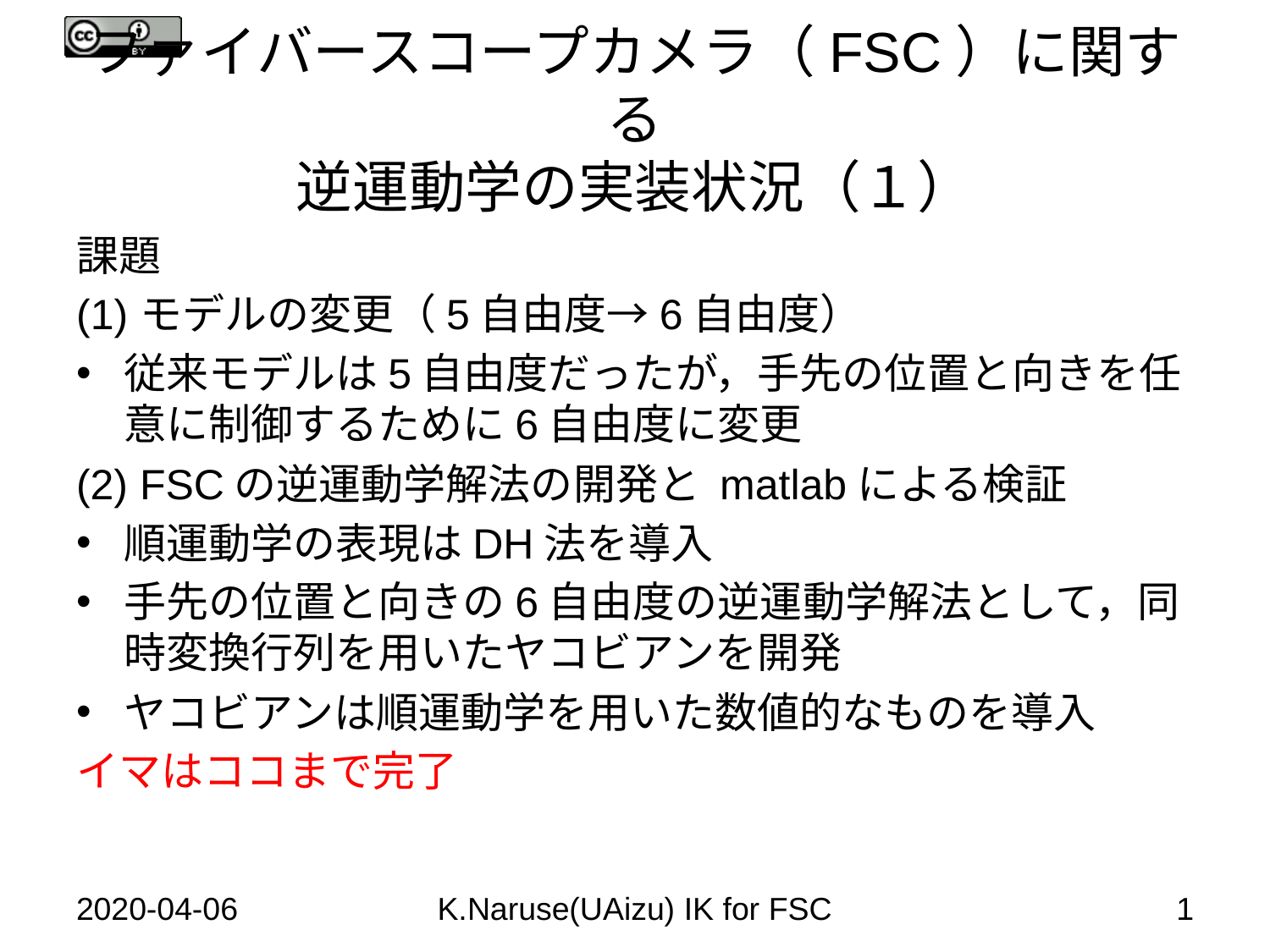

# ファイバースコープカメラ（FSC）に関する 逆運動学の実装状況（１）
課題
モデルの変更（5自由度→6自由度）
従来モデルは5自由度だったが，手先の位置と向きを任意に制御するために6自由度に変更
(2) FSCの逆運動学解法の開発と matlabによる検証
順運動学の表現はDH法を導入
手先の位置と向きの6自由度の逆運動学解法として，同時変換行列を用いたヤコビアンを開発
ヤコビアンは順運動学を用いた数値的なものを導入
イマはココまで完了
2020-04-06
K.Naruse(UAizu) IK for FSC
1